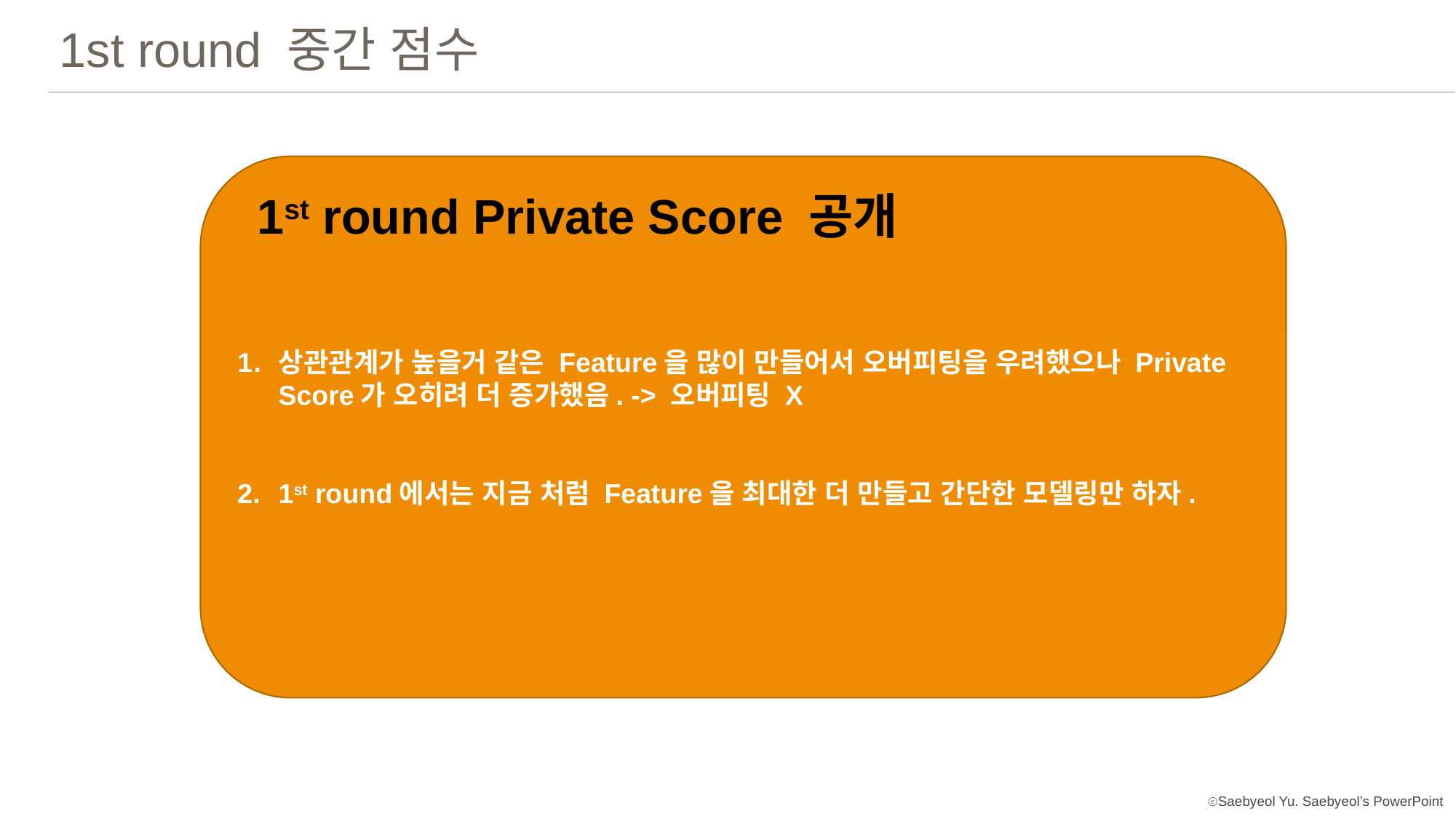

1st round 중간 점수

상관관계가 높을거 같은 Feature을 많이 만들어서 오버피팅을 우려했으나 Private Score가 오히려 더 증가했음. -> 오버피팅 X

1st round에서는 지금 처럼 Feature을 최대한 더 만들고 간단한 모델링만 하자.

1st round Private Score 공개